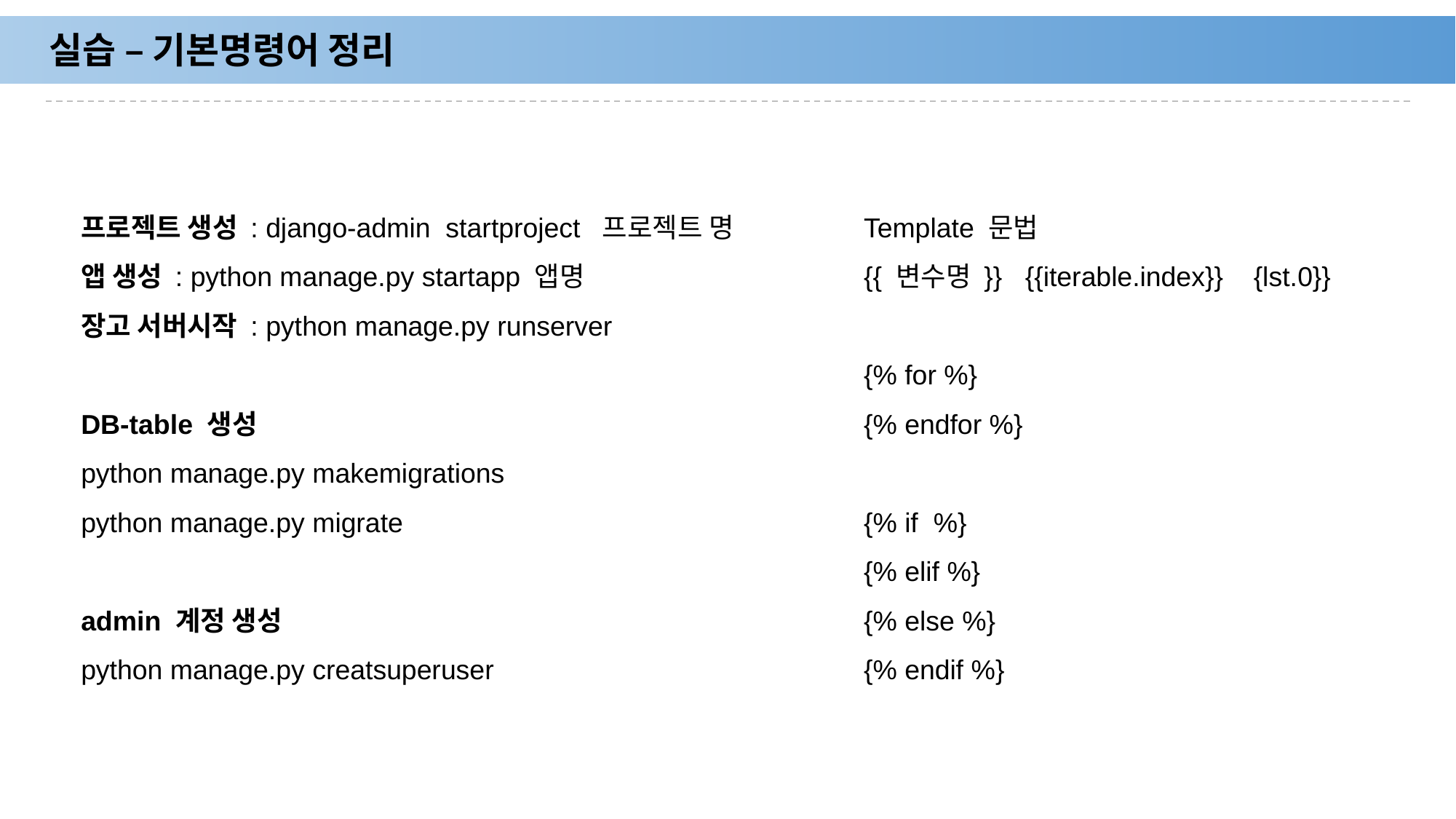

실습 – 기본명령어 정리
프로젝트 생성 : django-admin  startproject  프로젝트 명
앱 생성 : python manage.py startapp 앱명
장고 서버시작 : python manage.py runserver

DB-table 생성
python manage.py makemigrations
python manage.py migrate

admin 계정 생성
python manage.py creatsuperuser
Template 문법
{{ 변수명 }}   {{iterable.index}}    {lst.0}}

{% for %}
{% endfor %}

{% if  %}
{% elif %}
{% else %}
{% endif %}